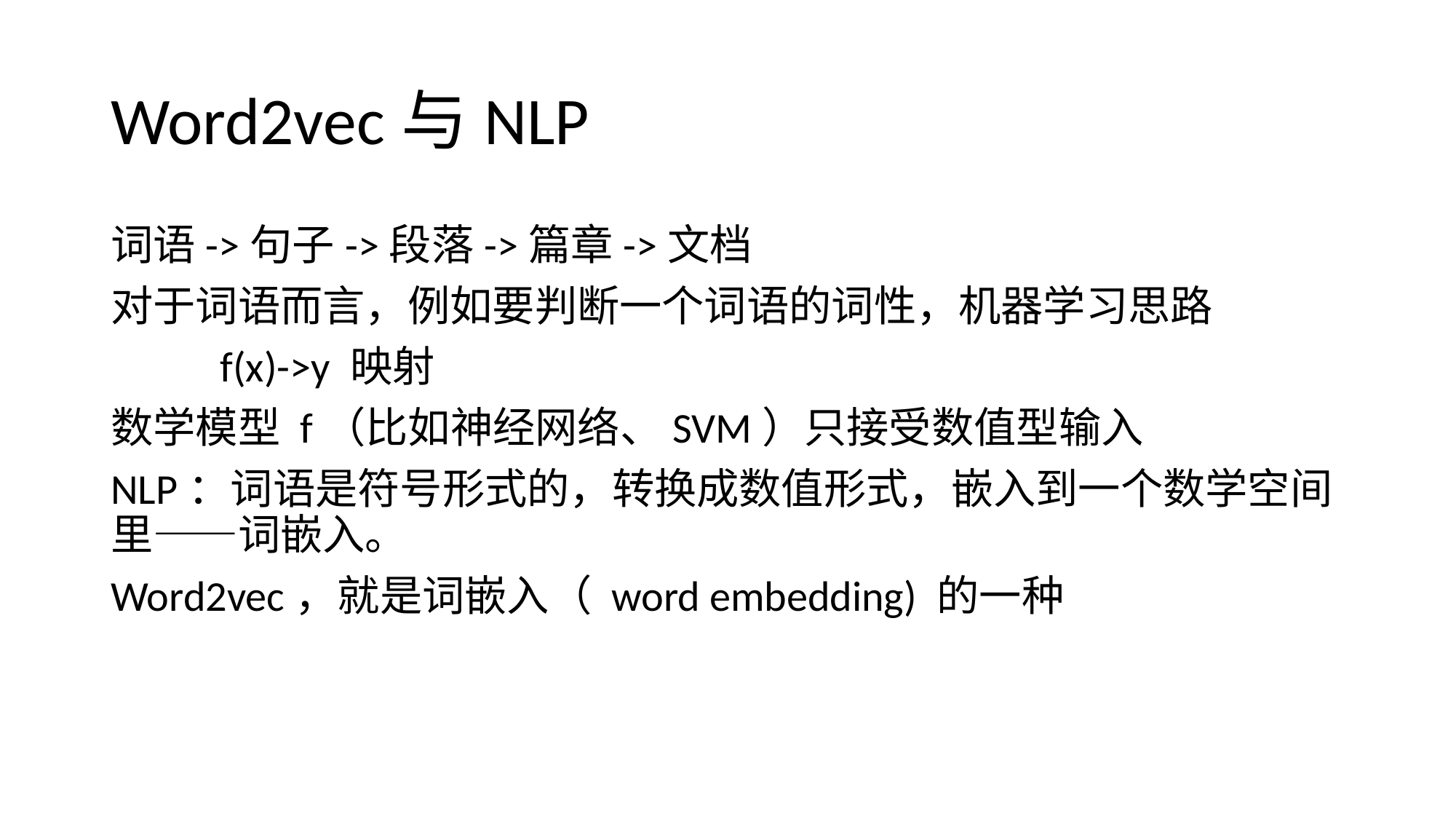

# Word2vec与NLP
词语->句子->段落->篇章->文档
对于词语而言，例如要判断一个词语的词性，机器学习思路
 	f(x)->y 映射
数学模型 f（比如神经网络、SVM）只接受数值型输入
NLP：词语是符号形式的，转换成数值形式，嵌入到一个数学空间里——词嵌入。
Word2vec，就是词嵌入（ word embedding) 的一种